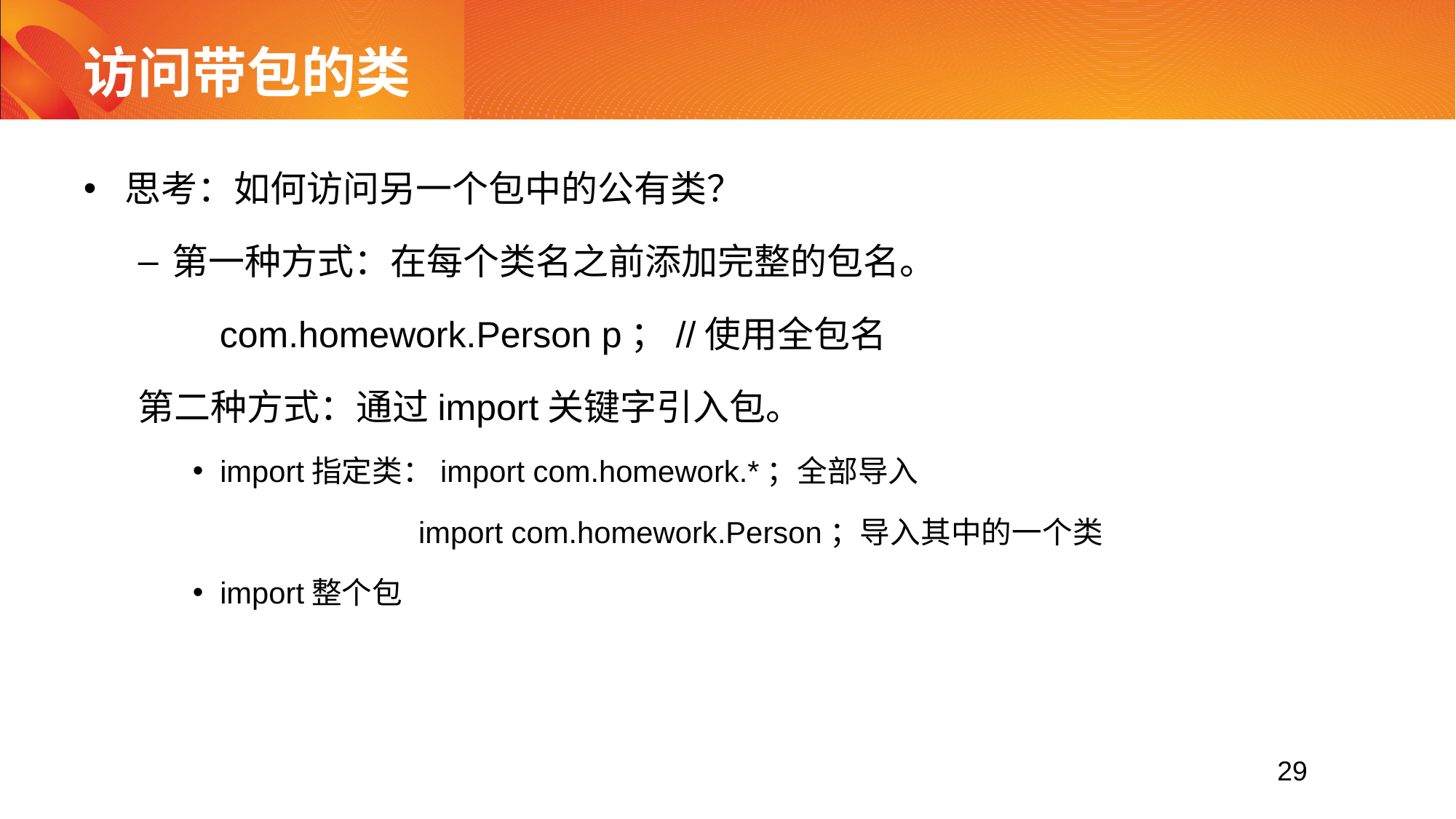

# 访问带包的类
思考：如何访问另一个包中的公有类？
第一种方式：在每个类名之前添加完整的包名。
        com.homework.Person p；//使用全包名
第二种方式：通过import关键字引入包。
import指定类：import com.homework.*；全部导入
                           import com.homework.Person；导入其中的一个类
import整个包